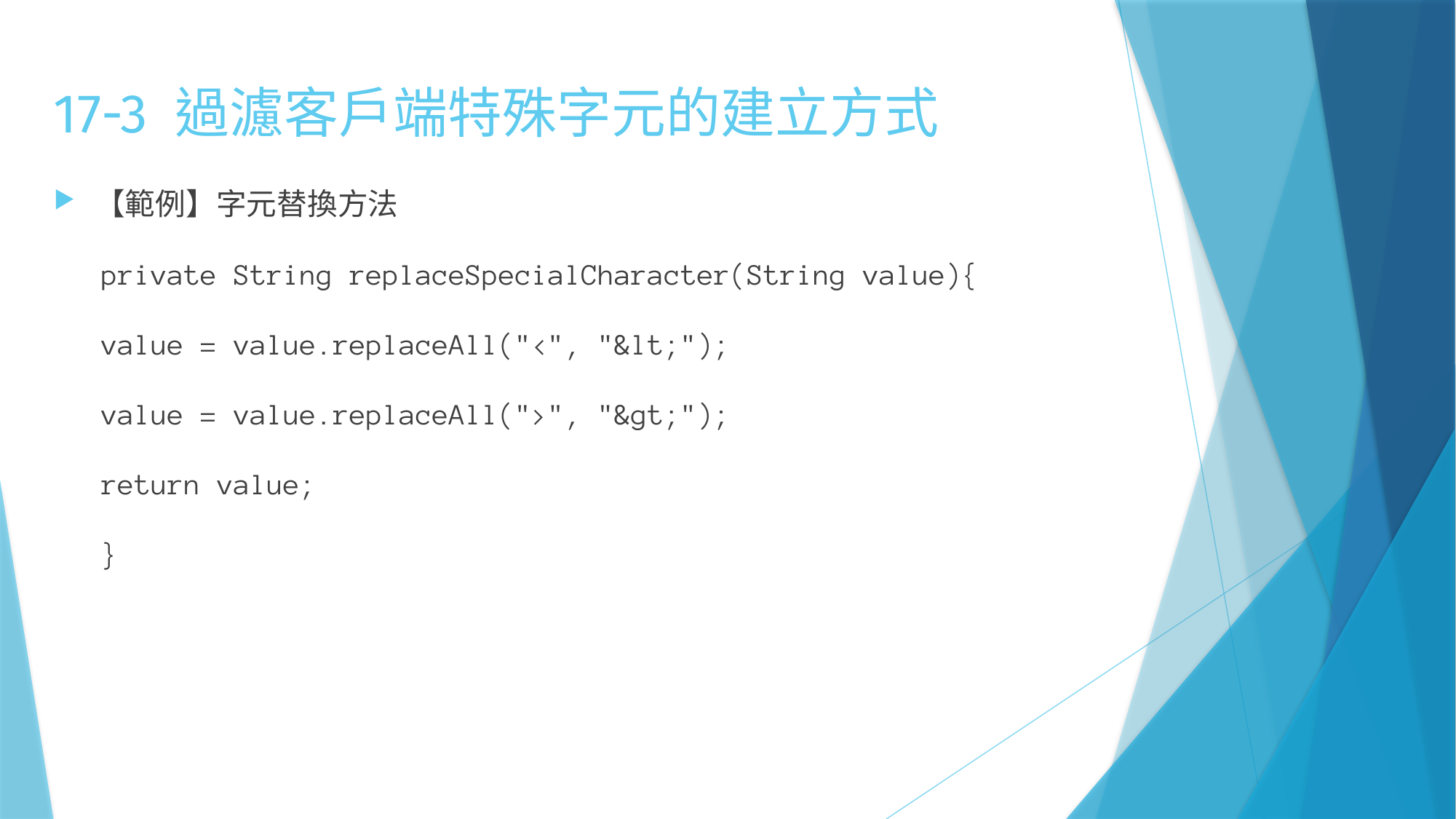

# 17-3 過濾客戶端特殊字元的建立方式
【範例】字元替換方法
private String replaceSpecialCharacter(String value){
value = value.replaceAll("<", "&lt;");
value = value.replaceAll(">", "&gt;");
return value;
}